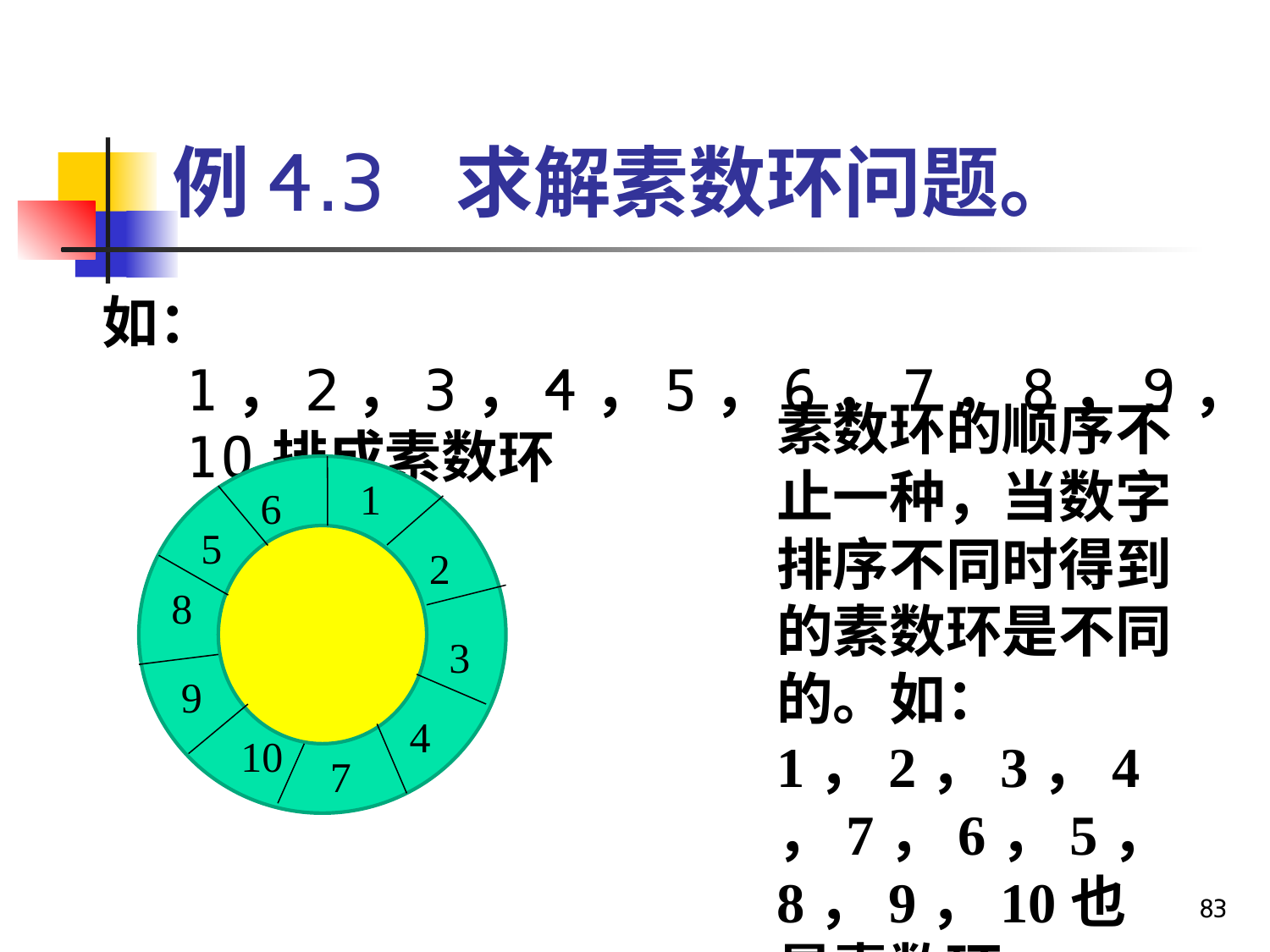

# 例4.3  求解素数环问题。
如：1，2，3，4，5，6，7，8，9，10排成素数环
素数环的顺序不止一种，当数字排序不同时得到的素数环是不同的。如：1，2，3，4，7，6，5，8，9，10也是素数环。

1
6
5

2
8
3
9
4
10
7
83